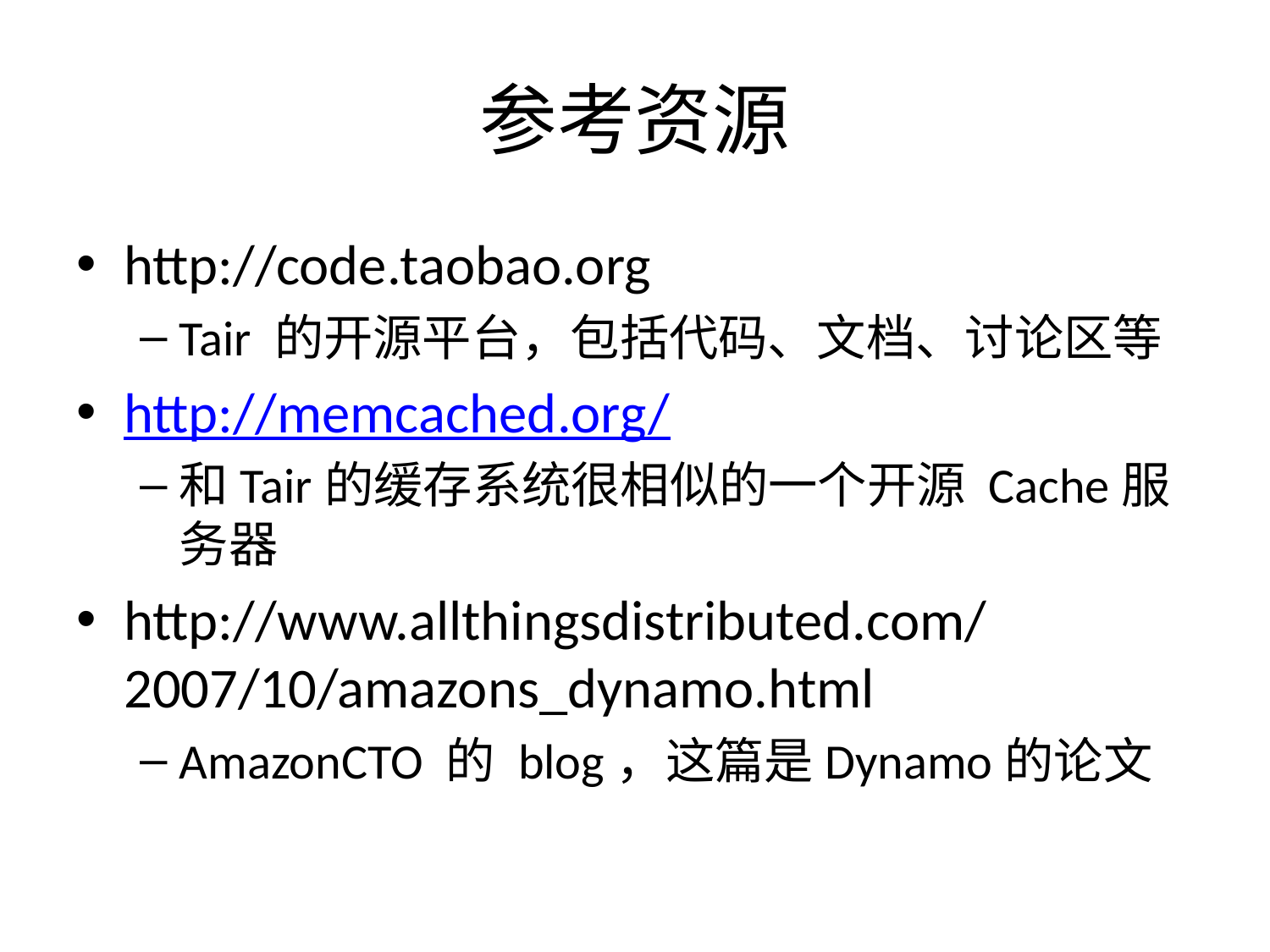

# 参考资源
http://code.taobao.org
Tair 的开源平台，包括代码、文档、讨论区等
http://memcached.org/
和Tair的缓存系统很相似的一个开源 Cache服务器
http://www.allthingsdistributed.com/2007/10/amazons_dynamo.html
AmazonCTO 的 blog，这篇是Dynamo的论文